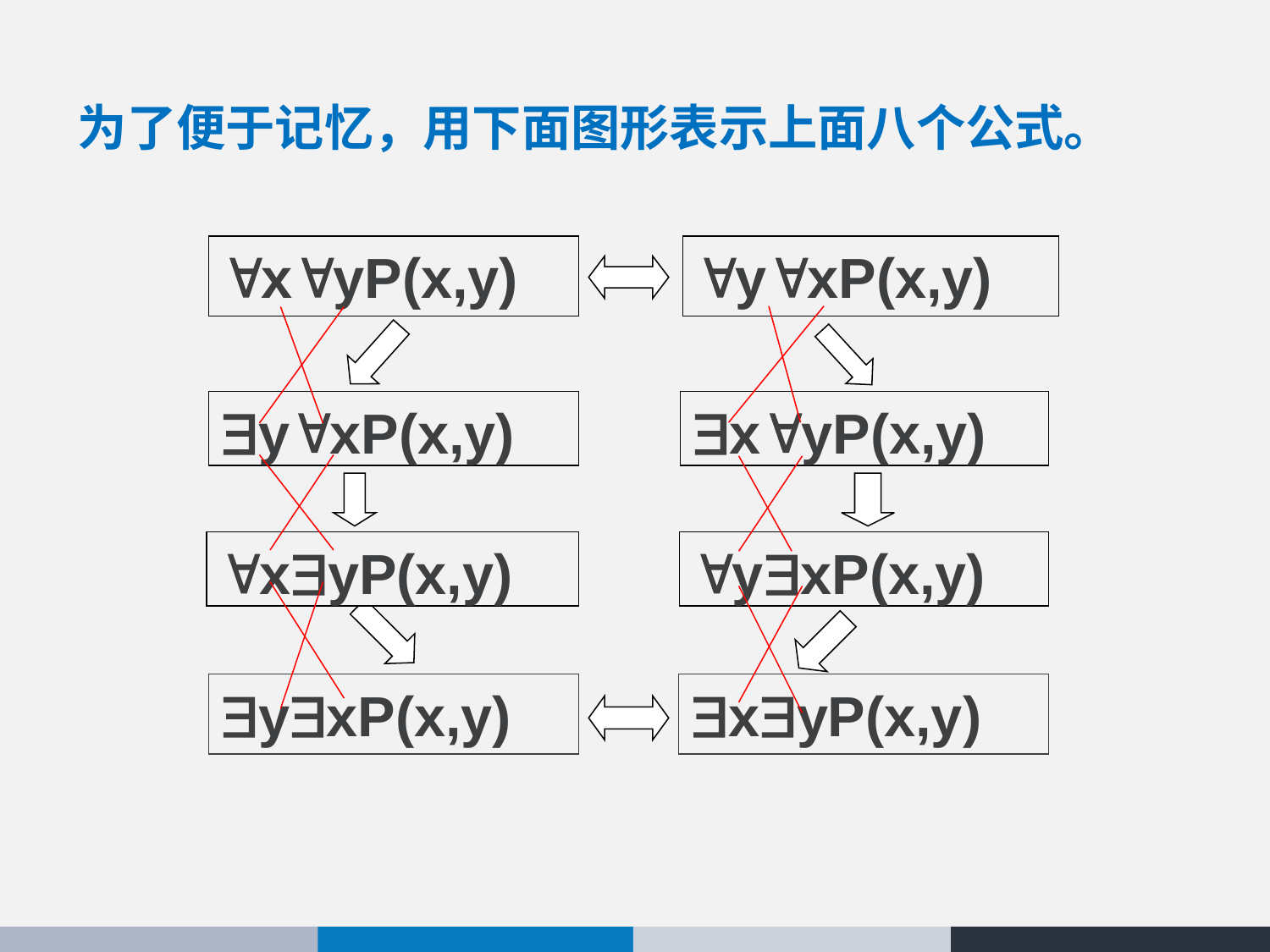

为了便于记忆，用下面图形表示上面八个公式。
∀x∀yP(x,y)
∀y∀xP(x,y)

∃y∀xP(x,y)
∃x∀yP(x,y)

∀x∃yP(x,y)
∀y∃xP(x,y)

∃y∃xP(x,y)
∃x∃yP(x,y)